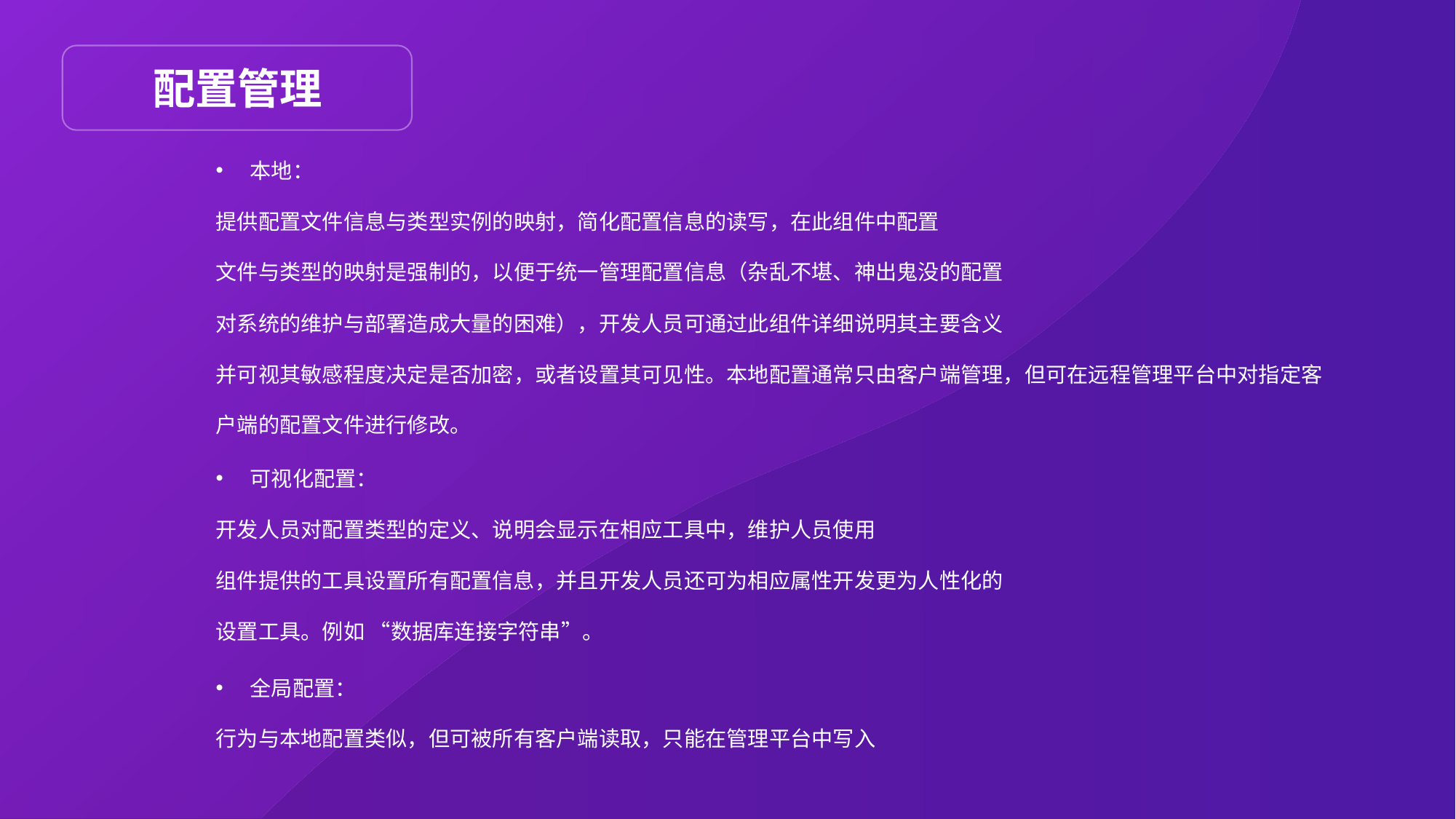

配置管理
本地：

提供配置文件信息与类型实例的映射，简化配置信息的读写，在此组件中配置

文件与类型的映射是强制的，以便于统一管理配置信息（杂乱不堪、神出鬼没的配置

对系统的维护与部署造成大量的困难），开发人员可通过此组件详细说明其主要含义

并可视其敏感程度决定是否加密，或者设置其可见性。本地配置通常只由客户端管理，但可在远程管理平台中对指定客

户端的配置文件进行修改。
可视化配置：

开发人员对配置类型的定义、说明会显示在相应工具中，维护人员使用

组件提供的工具设置所有配置信息，并且开发人员还可为相应属性开发更为人性化的

设置工具。例如 “数据库连接字符串”。
全局配置：

行为与本地配置类似，但可被所有客户端读取，只能在管理平台中写入